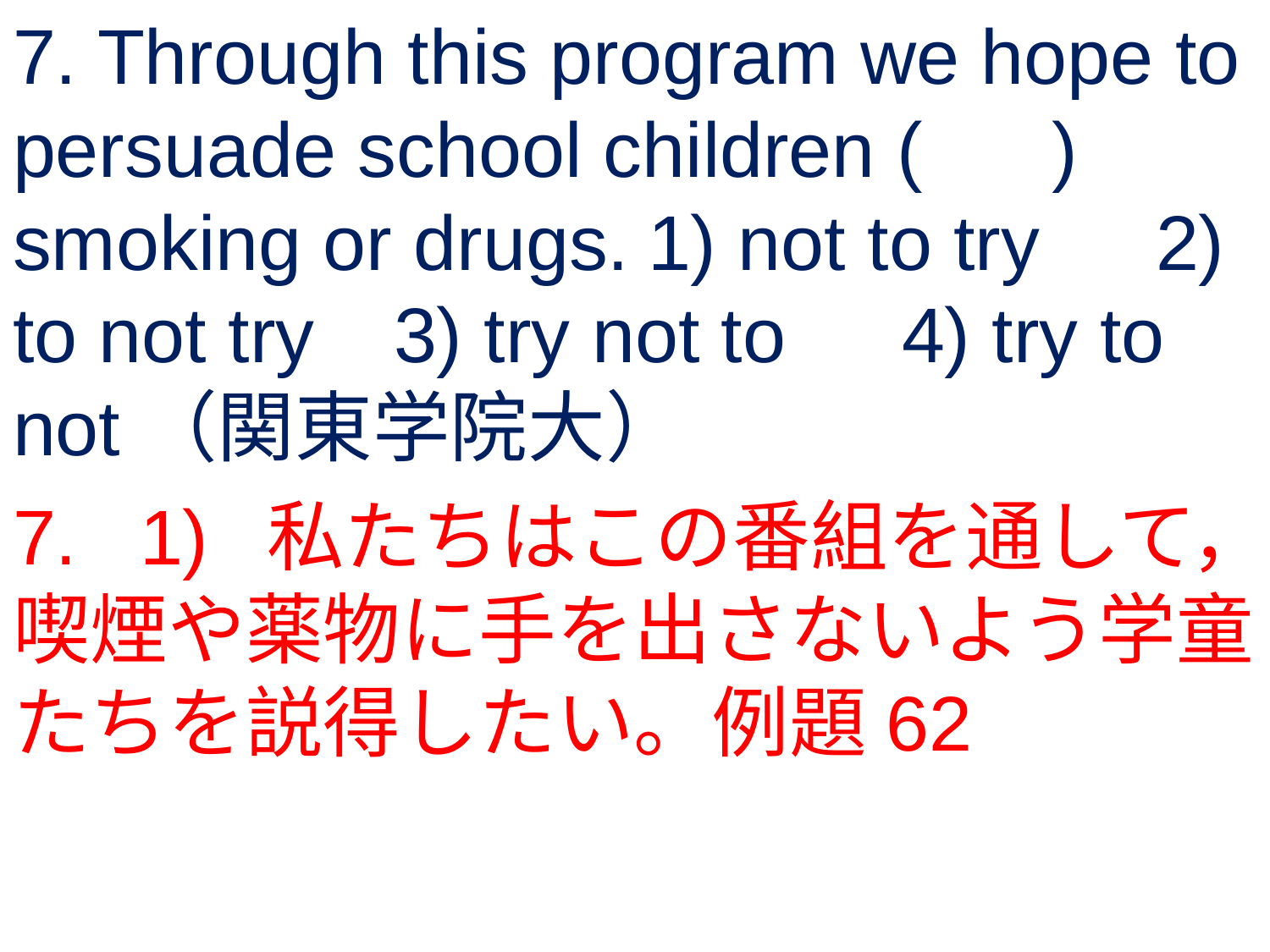

# 7. Through this program we hope to persuade school children (      ) smoking or drugs.	1) not to try	2) to not try	3) try not to	4) try to not	（関東学院大）
7.	1) 	私たちはこの番組を通して，喫煙や薬物に手を出さないよう学童たちを説得したい。例題62